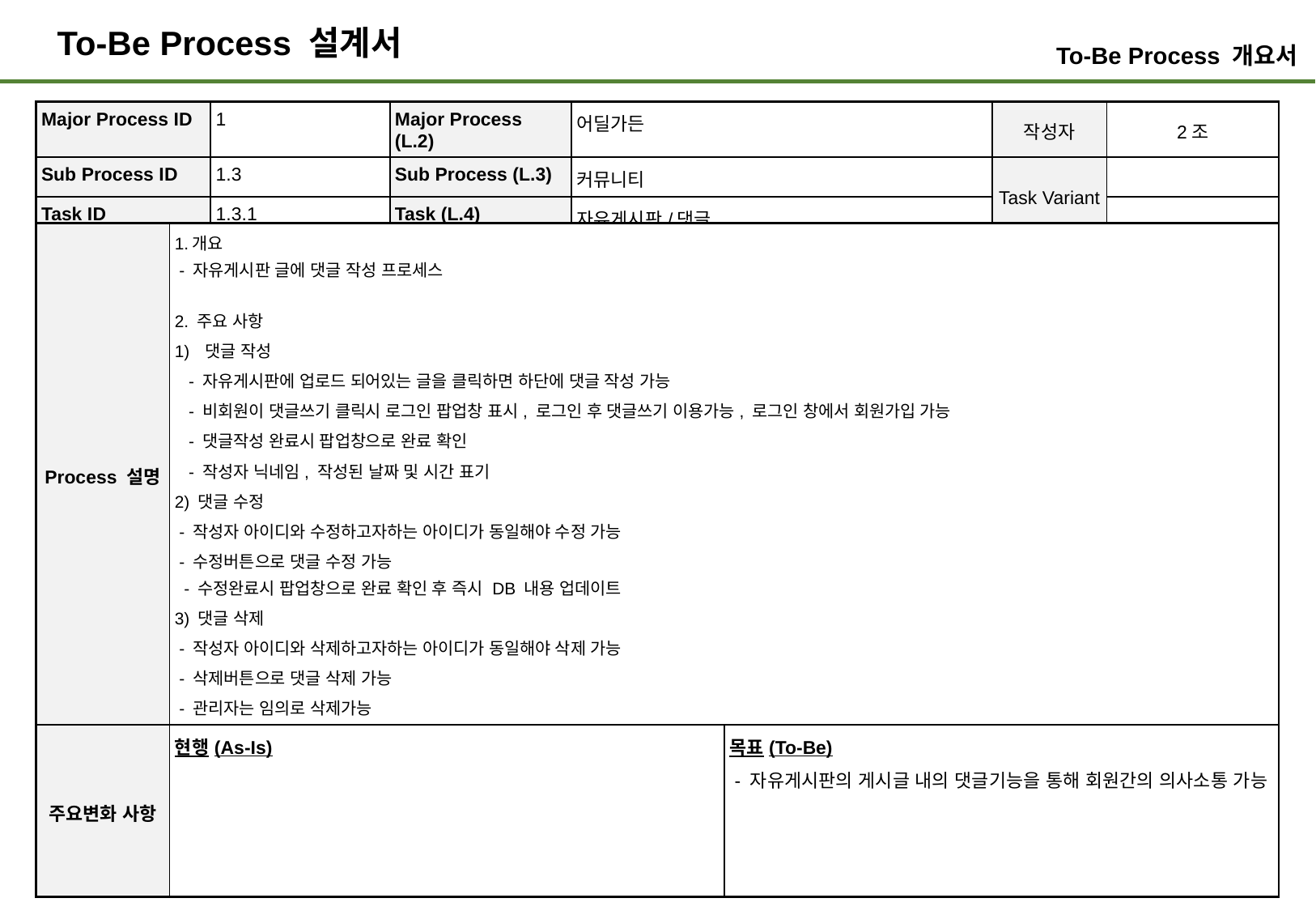

To-Be Process 개요서
| Major Process ID | 1 | Major Process (L.2) | 어딜가든 | 작성자 | 2조 |
| --- | --- | --- | --- | --- | --- |
| Sub Process ID | 1.3 | Sub Process (L.3) | 커뮤니티 | Task Variant |  |
| Task ID | 1.3.1 | Task (L.4) | 자유게시판/댓글 |  |  |
| Process 설명 | 1.개요 - 자유게시판 글에 댓글 작성 프로세스 2. 주요 사항 댓글 작성 - 자유게시판에 업로드 되어있는 글을 클릭하면 하단에 댓글 작성 가능 - 비회원이 댓글쓰기 클릭시 로그인 팝업창 표시, 로그인 후 댓글쓰기 이용가능, 로그인 창에서 회원가입 가능 - 댓글작성 완료시 팝업창으로 완료 확인 - 작성자 닉네임, 작성된 날짜 및 시간 표기 2) 댓글 수정 - 작성자 아이디와 수정하고자하는 아이디가 동일해야 수정 가능 - 수정버튼으로 댓글 수정 가능 - 수정완료시 팝업창으로 완료 확인 후 즉시 DB 내용 업데이트 3) 댓글 삭제 - 작성자 아이디와 삭제하고자하는 아이디가 동일해야 삭제 가능 - 삭제버튼으로 댓글 삭제 가능 - 관리자는 임의로 삭제가능 |  |
| --- | --- | --- |
| 주요변화 사항 | 현행(As-Is) | 목표(To-Be) - 자유게시판의 게시글 내의 댓글기능을 통해 회원간의 의사소통 가능 |